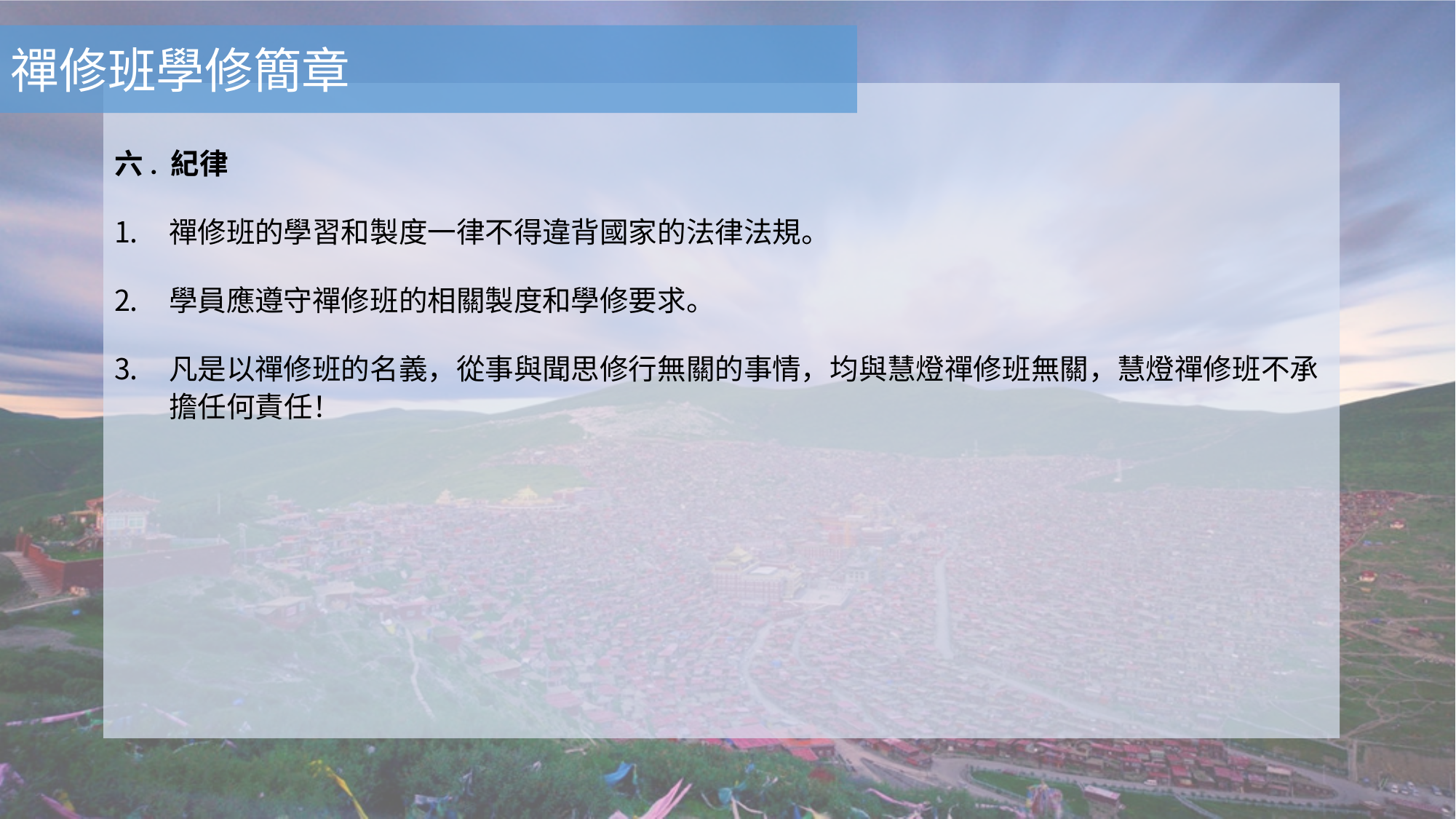

禪修班學修簡章

六. 紀律
禪修班的學習和製度一律不得違背國家的法律法規。
學員應遵守禪修班的相關製度和學修要求。
凡是以禪修班的名義，從事與聞思修行無關的事情，均與慧燈禪修班無關，慧燈禪修班不承擔任何責任！